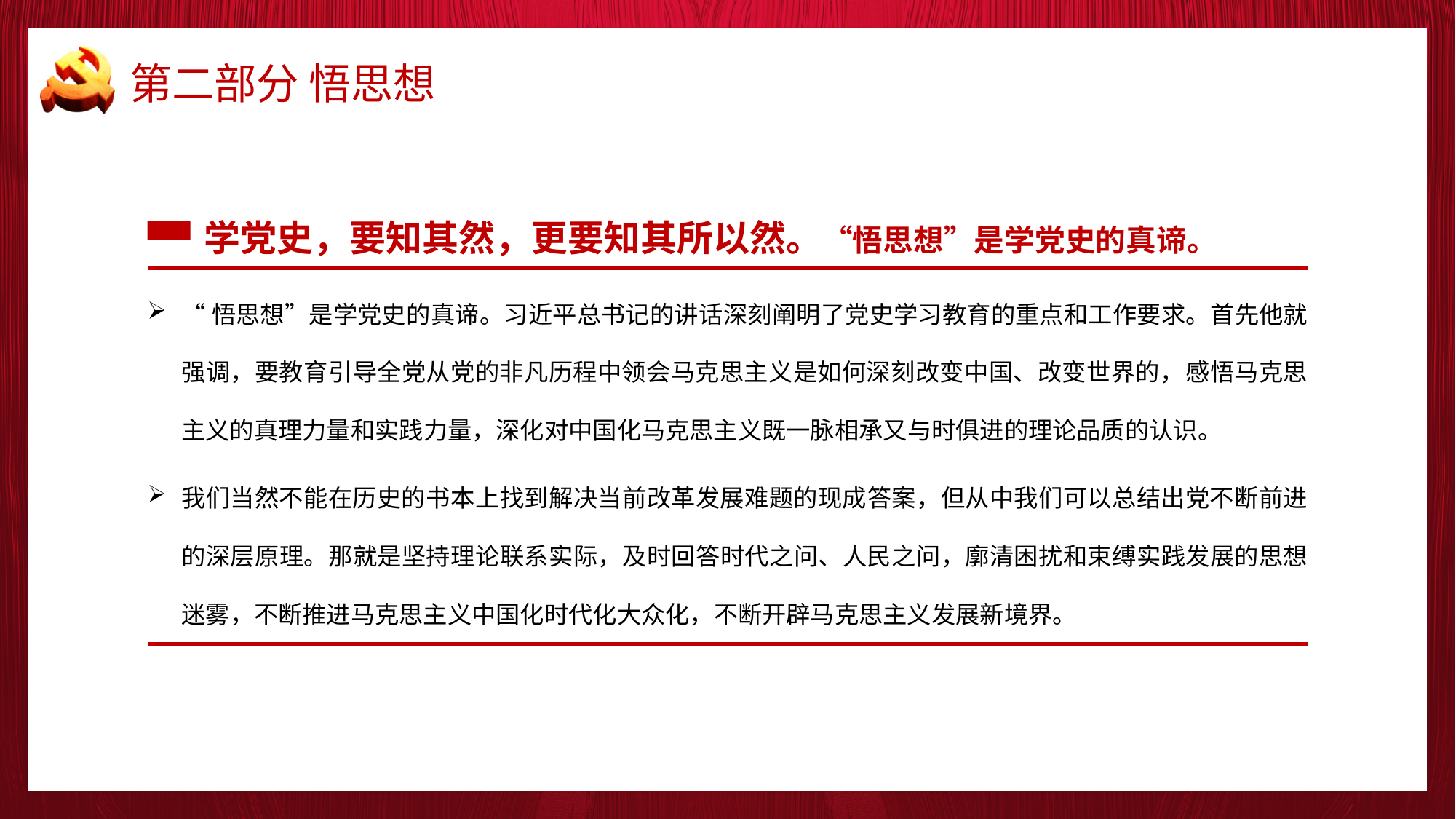

学党史，要知其然，更要知其所以然。“悟思想”是学党史的真谛。

“悟思想”是学党史的真谛。习近平总书记的讲话深刻阐明了党史学习教育的重点和工作要求。首先他就强调，要教育引导全党从党的非凡历程中领会马克思主义是如何深刻改变中国、改变世界的，感悟马克思主义的真理力量和实践力量，深化对中国化马克思主义既一脉相承又与时俱进的理论品质的认识。
我们当然不能在历史的书本上找到解决当前改革发展难题的现成答案，但从中我们可以总结出党不断前进的深层原理。那就是坚持理论联系实际，及时回答时代之问、人民之问，廓清困扰和束缚实践发展的思想迷雾，不断推进马克思主义中国化时代化大众化，不断开辟马克思主义发展新境界。